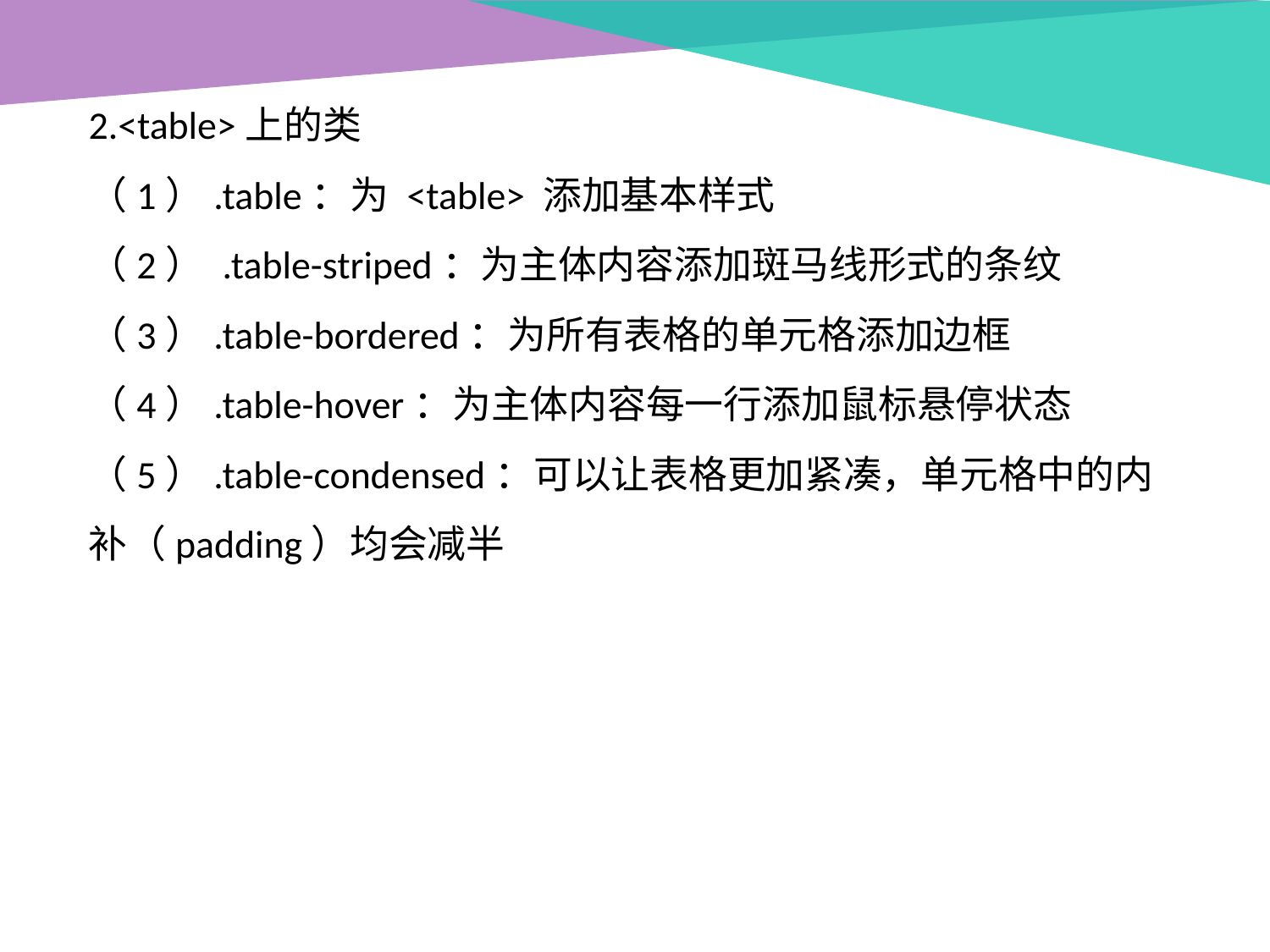

2.<table>上的类
（1）.table：为 <table> 添加基本样式
（2） .table-striped：为主体内容添加斑马线形式的条纹
（3）.table-bordered：为所有表格的单元格添加边框
（4）.table-hover：为主体内容每一行添加鼠标悬停状态
（5）.table-condensed：可以让表格更加紧凑，单元格中的内补（padding）均会减半